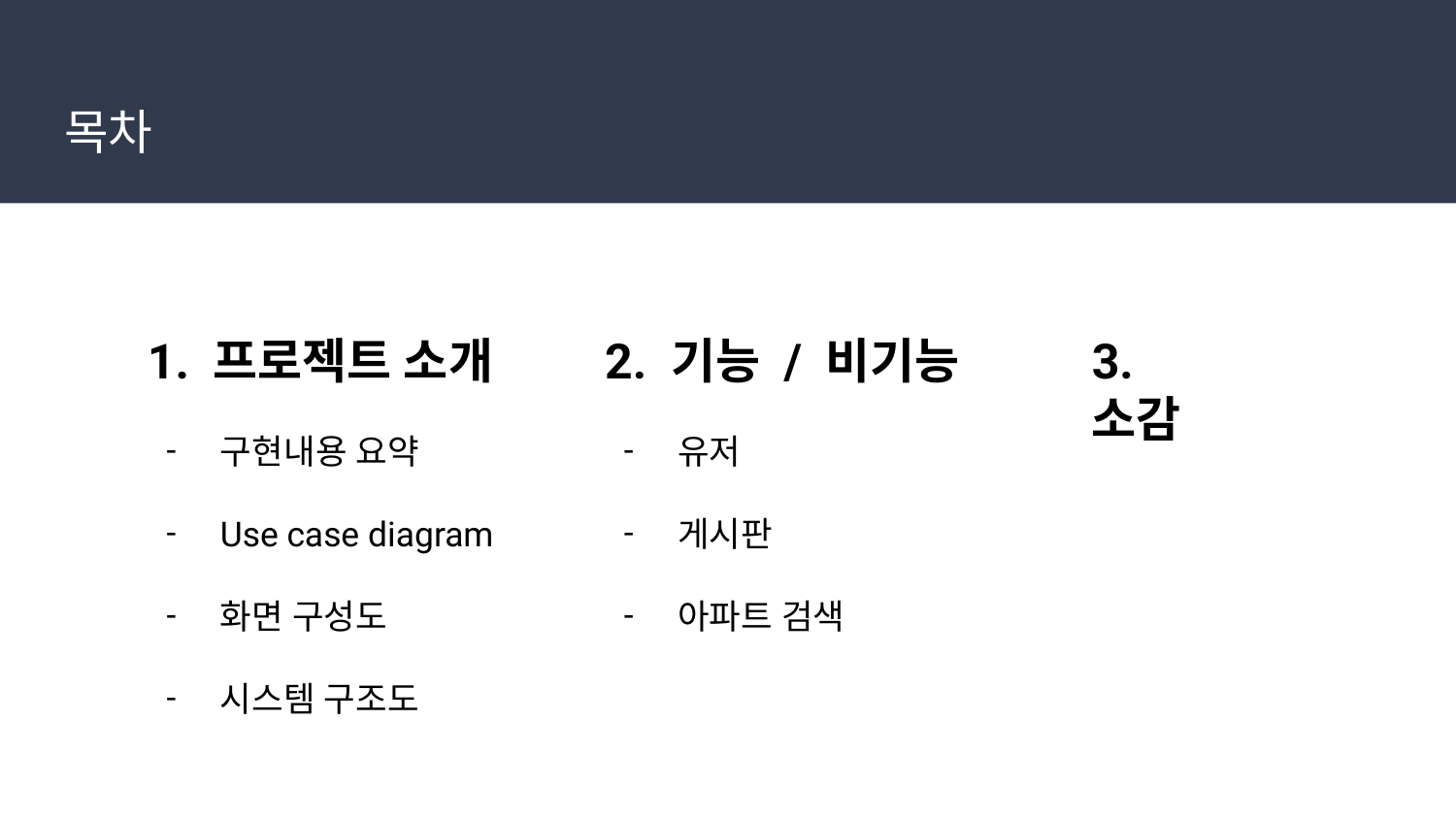

# 목차
1. 프로젝트 소개

구현내용 요약

Use case diagram

화면 구성도

시스템 구조도

2. 기능 / 비기능

유저

게시판

아파트 검색
3. 소감